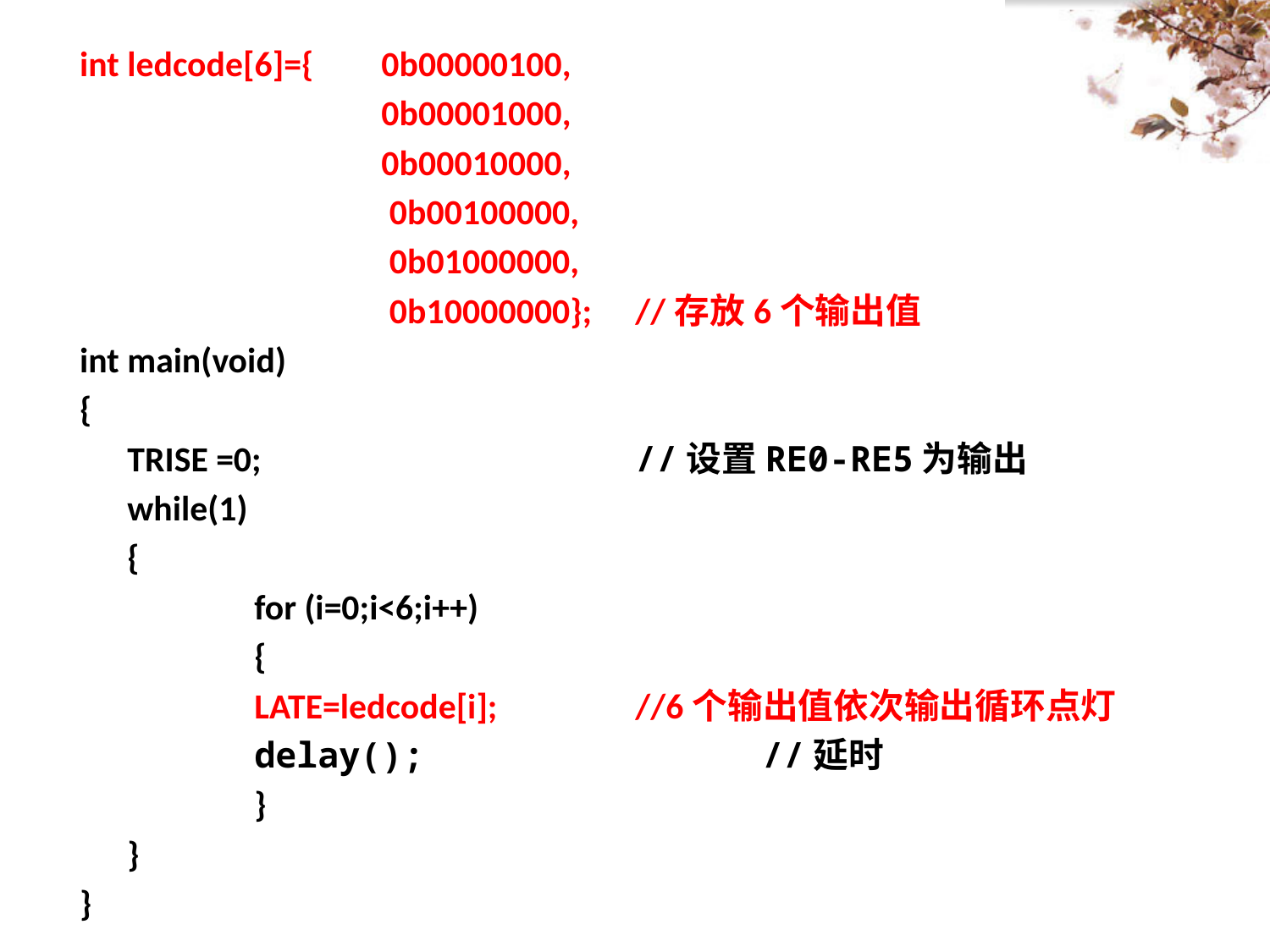

int ledcode[6]={	0b00000100,
			0b00001000,
			0b00010000,
			 0b00100000,
			 0b01000000,
			 0b10000000};	//存放6个输出值
int main(void)
{
	TRISE =0; 			//设置RE0-RE5为输出
	while(1)
	{
	 	for (i=0;i<6;i++)
		{
	 	LATE=ledcode[i];		//6个输出值依次输出循环点灯
	 	delay();           	//延时
		}
	}
}